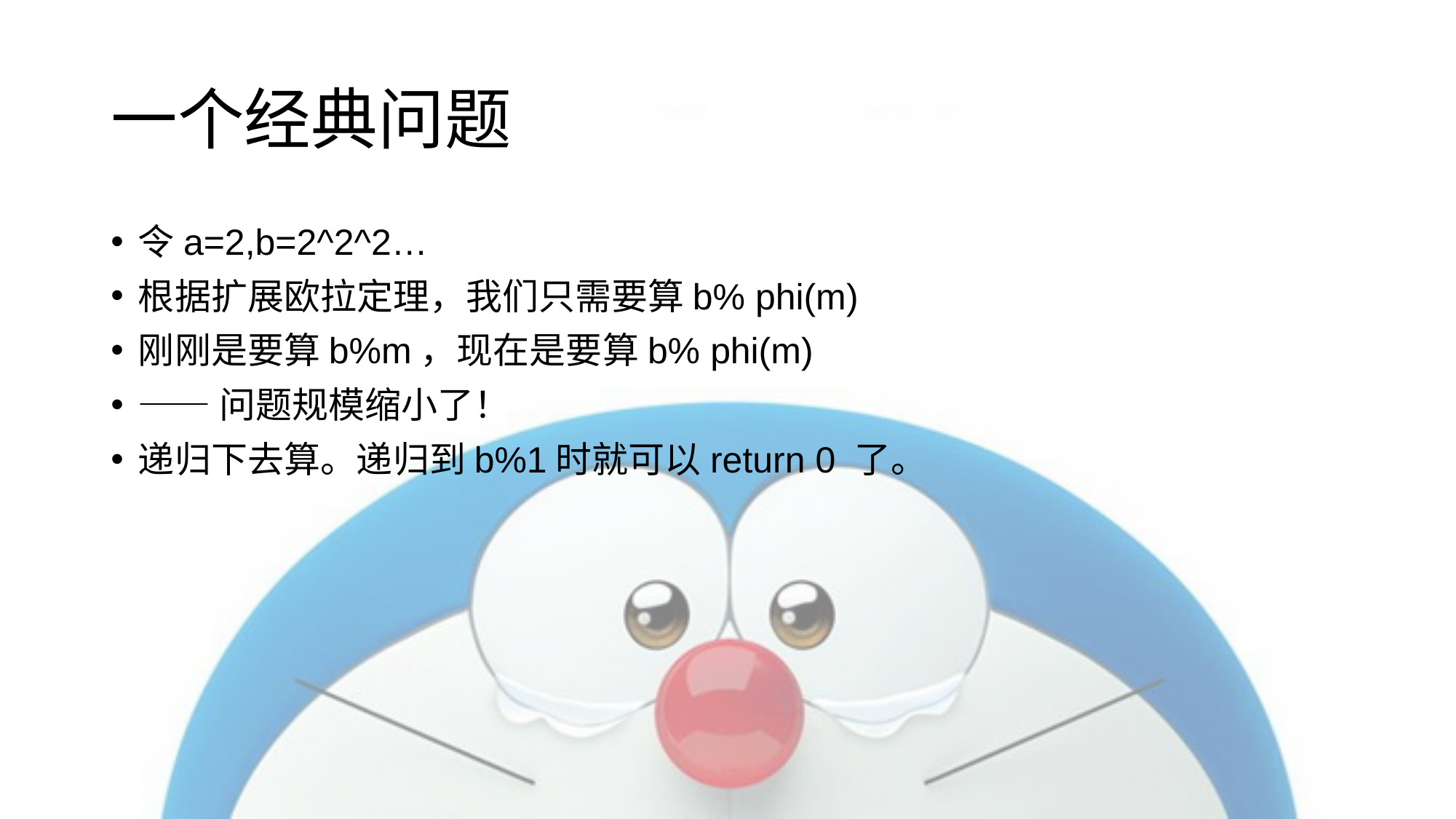

# 一个经典问题
令a=2,b=2^2^2…
根据扩展欧拉定理，我们只需要算b% phi(m)
刚刚是要算b%m，现在是要算b% phi(m)
——问题规模缩小了！
递归下去算。递归到b%1时就可以return 0 了。